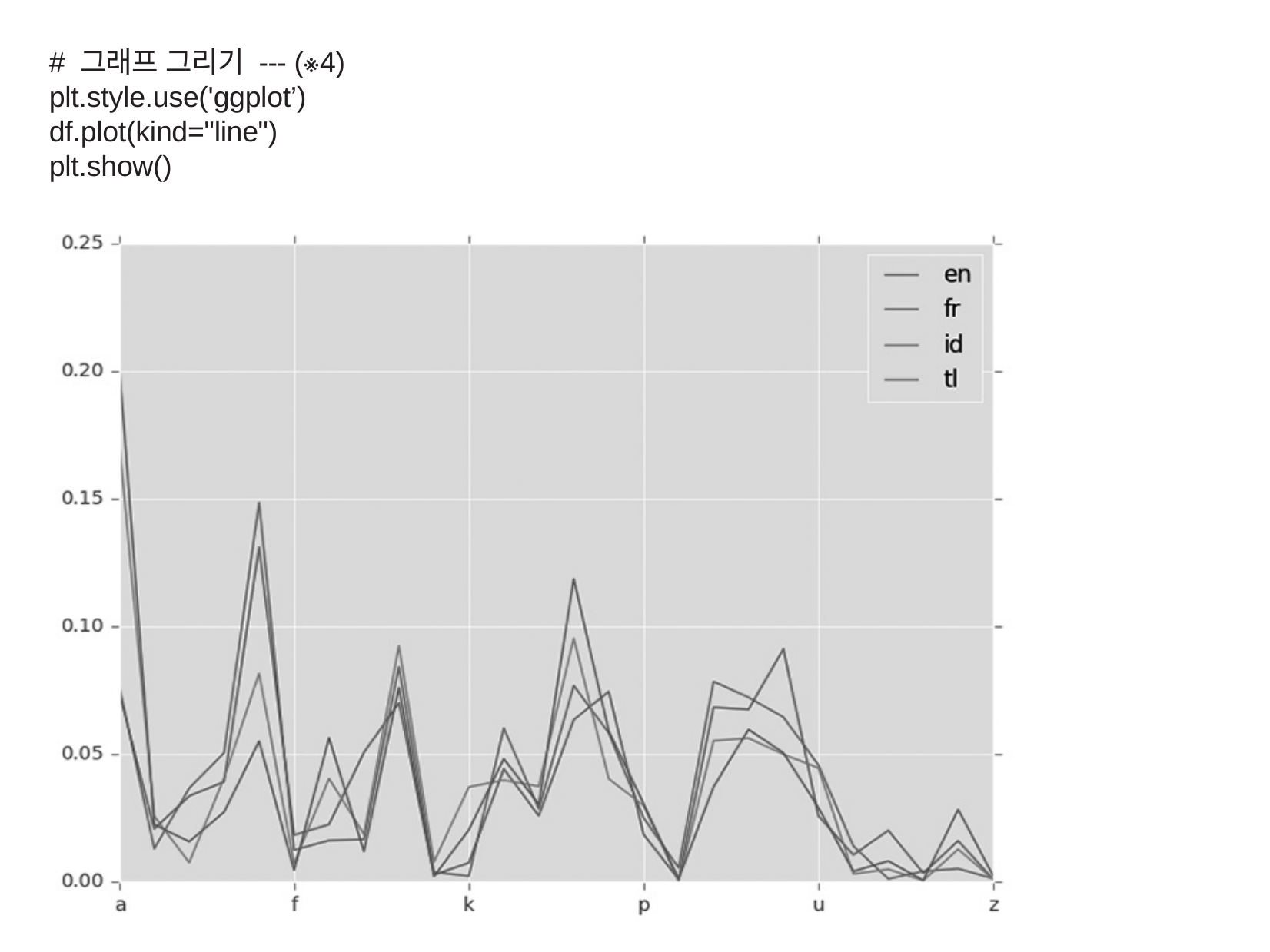

# 그래프 그리기 --- (※4)
plt.style.use('ggplot’)
df.plot(kind="line")
plt.show()